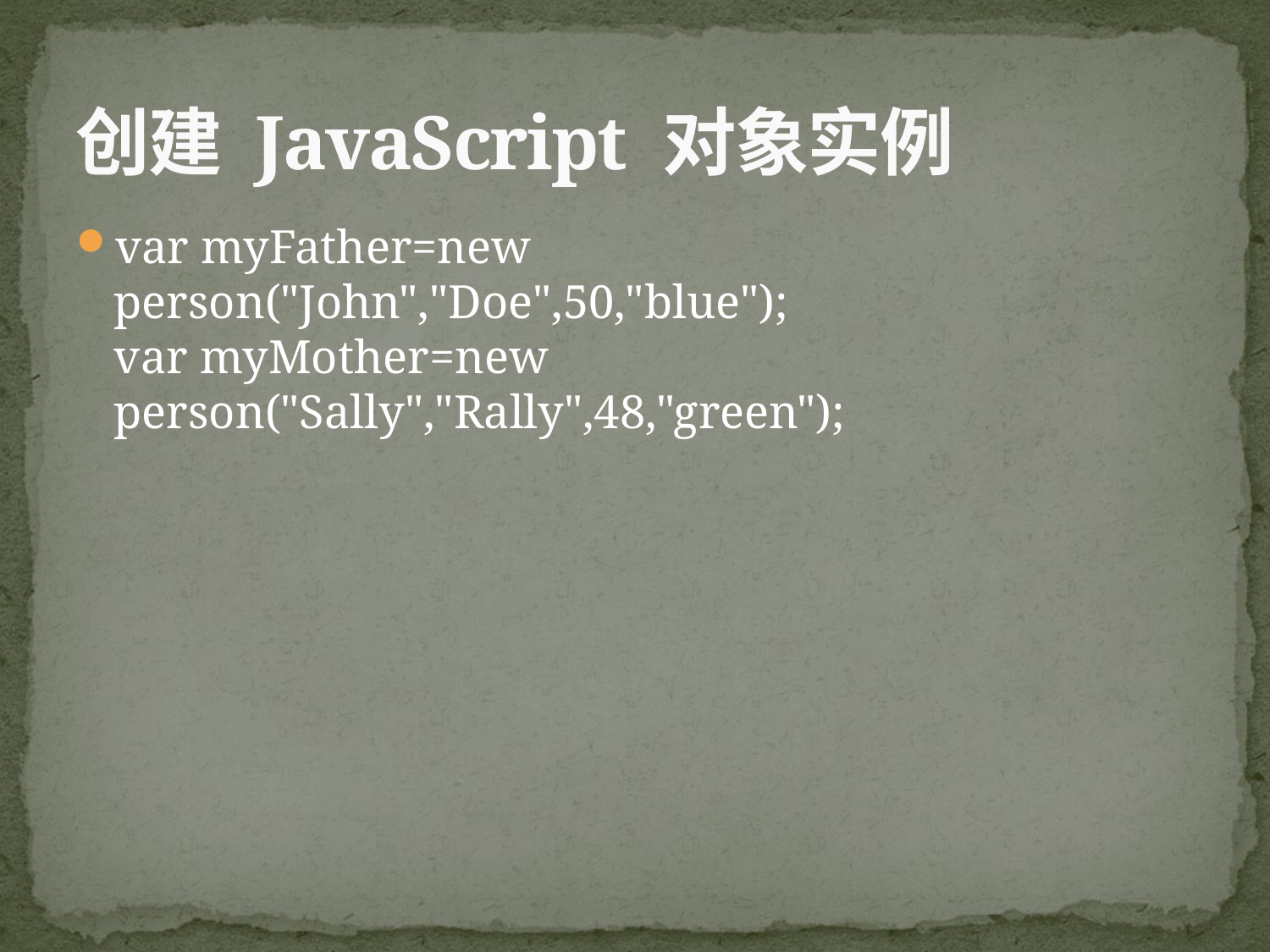

# 创建 JavaScript 对象实例
var myFather=new person("John","Doe",50,"blue");
var myMother=new person("Sally","Rally",48,"green");